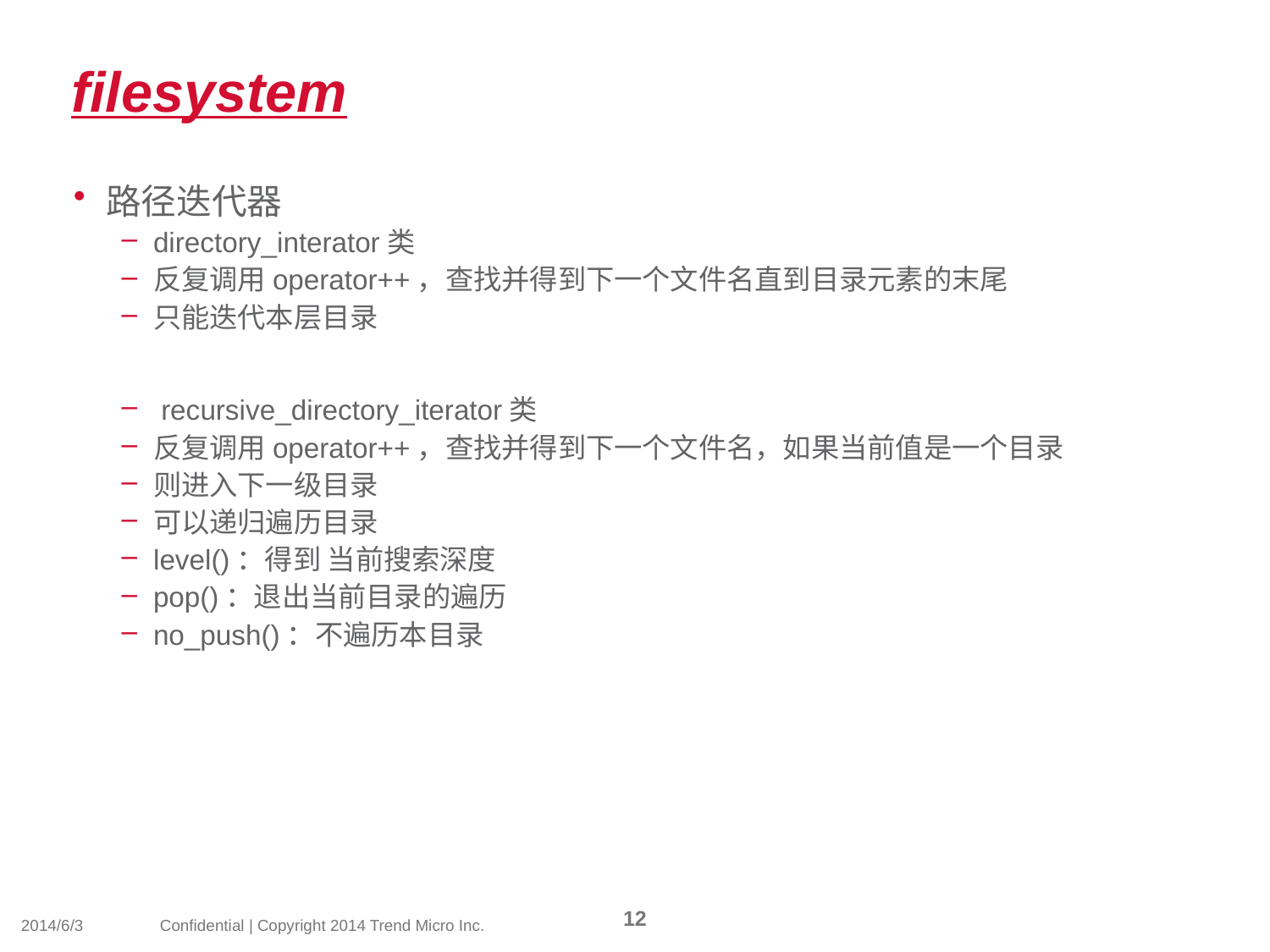

# filesystem
路径迭代器
directory_interator类
反复调用operator++，查找并得到下一个文件名直到目录元素的末尾
只能迭代本层目录

 recursive_directory_iterator类
反复调用operator++，查找并得到下一个文件名，如果当前值是一个目录
则进入下一级目录
可以递归遍历目录
level()：得到 当前搜索深度
pop()：退出当前目录的遍历
no_push()：不遍历本目录
12
2014/6/3
Confidential | Copyright 2014 Trend Micro Inc.